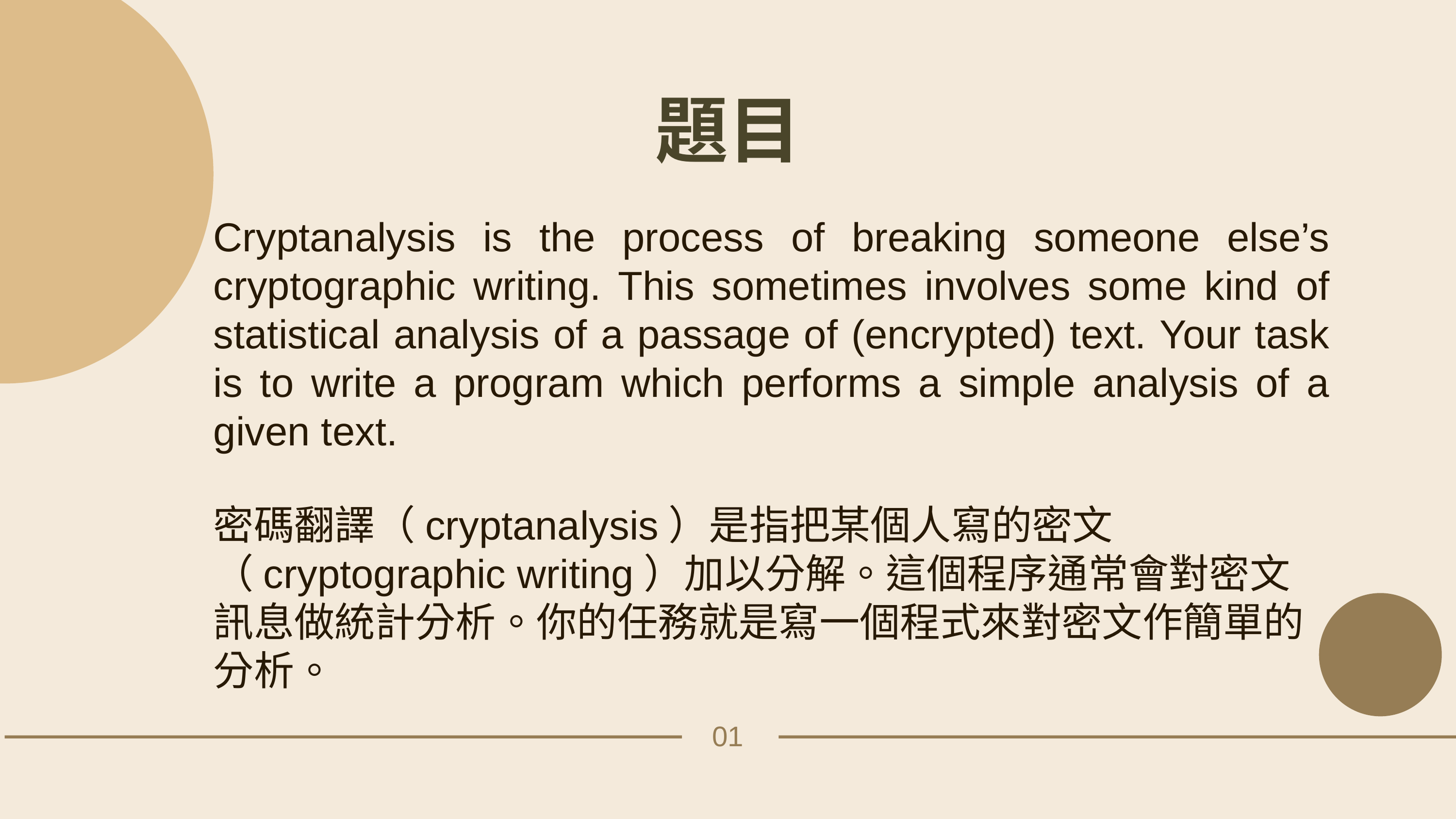

題目
Cryptanalysis is the process of breaking someone else’s cryptographic writing. This sometimes involves some kind of statistical analysis of a passage of (encrypted) text. Your task is to write a program which performs a simple analysis of a given text.
密碼翻譯（cryptanalysis）是指把某個人寫的密文（cryptographic writing）加以分解。這個程序通常會對密文訊息做統計分析。你的任務就是寫一個程式來對密文作簡單的分析。

01